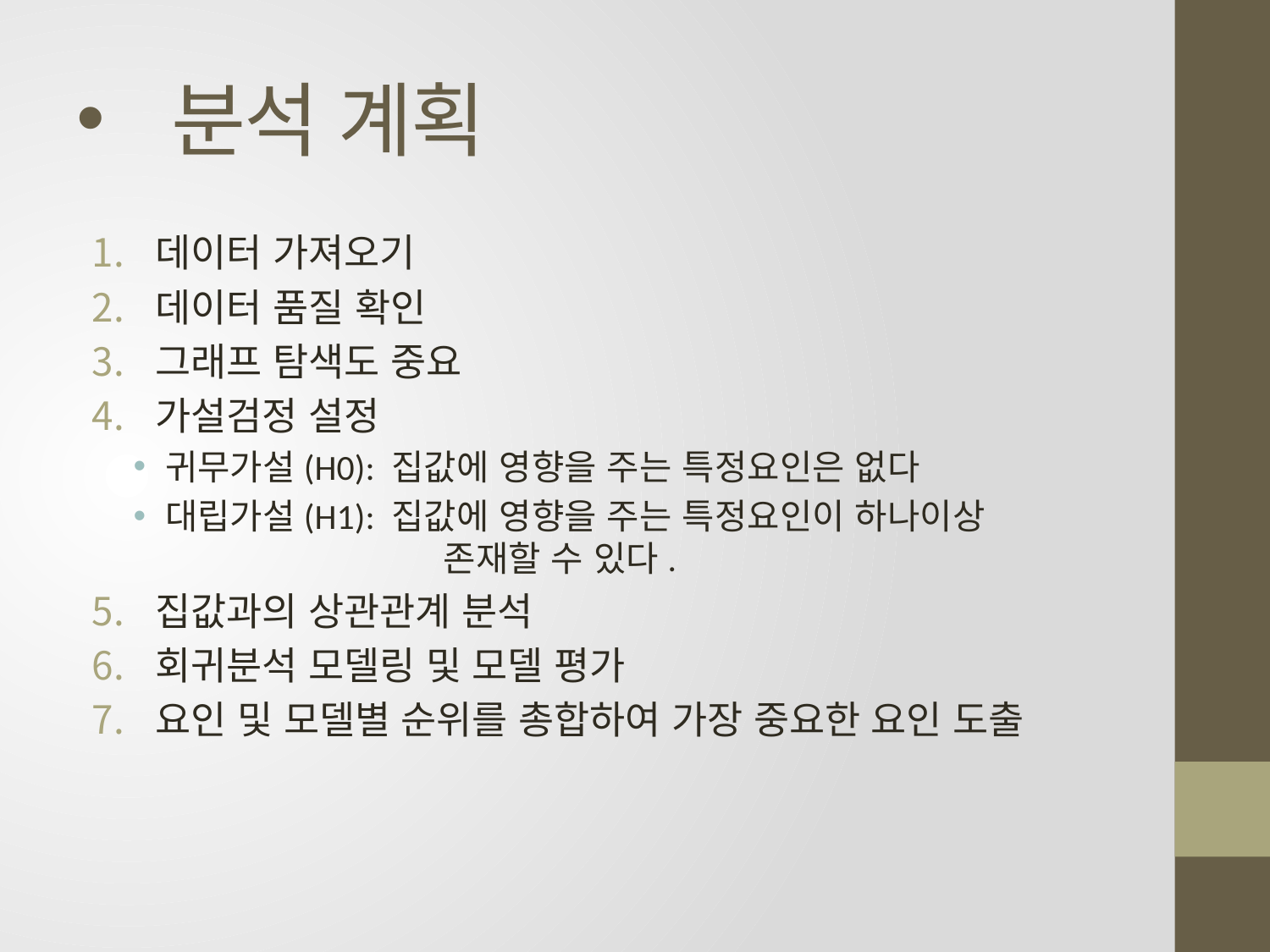

# 분석 계획
데이터 가져오기
데이터 품질 확인
그래프 탐색도 중요
가설검정 설정
귀무가설(H0): 집값에 영향을 주는 특정요인은 없다
대립가설(H1): 집값에 영향을 주는 특정요인이 하나이상
                            존재할 수 있다.
집값과의 상관관계 분석
회귀분석 모델링 및 모델 평가
요인 및 모델별 순위를 총합하여 가장 중요한 요인 도출